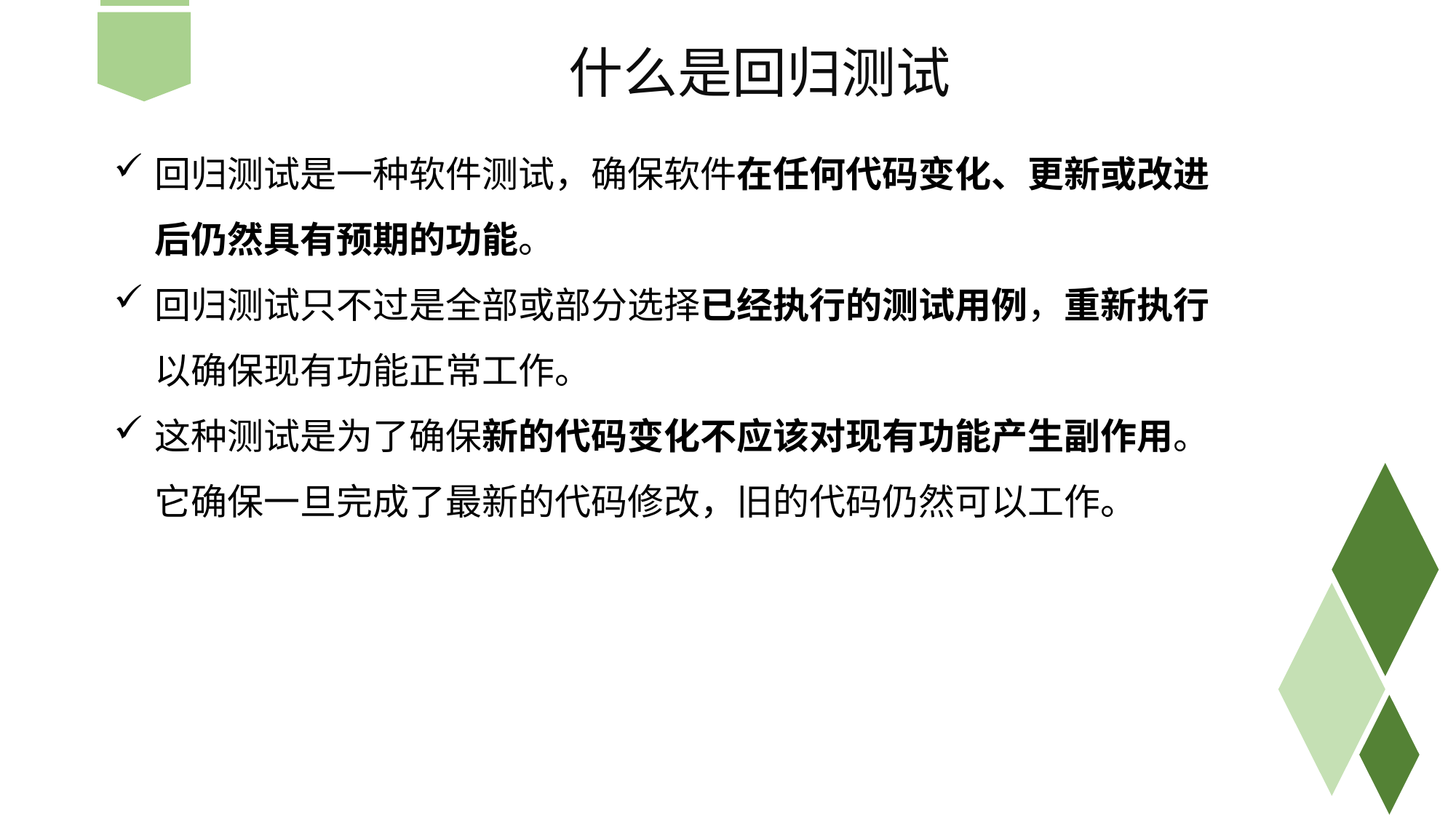

什么是回归测试
回归测试是一种软件测试，确保软件在任何代码变化、更新或改进后仍然具有预期的功能。
回归测试只不过是全部或部分选择已经执行的测试用例，重新执行以确保现有功能正常工作。
这种测试是为了确保新的代码变化不应该对现有功能产生副作用。它确保一旦完成了最新的代码修改，旧的代码仍然可以工作。

25